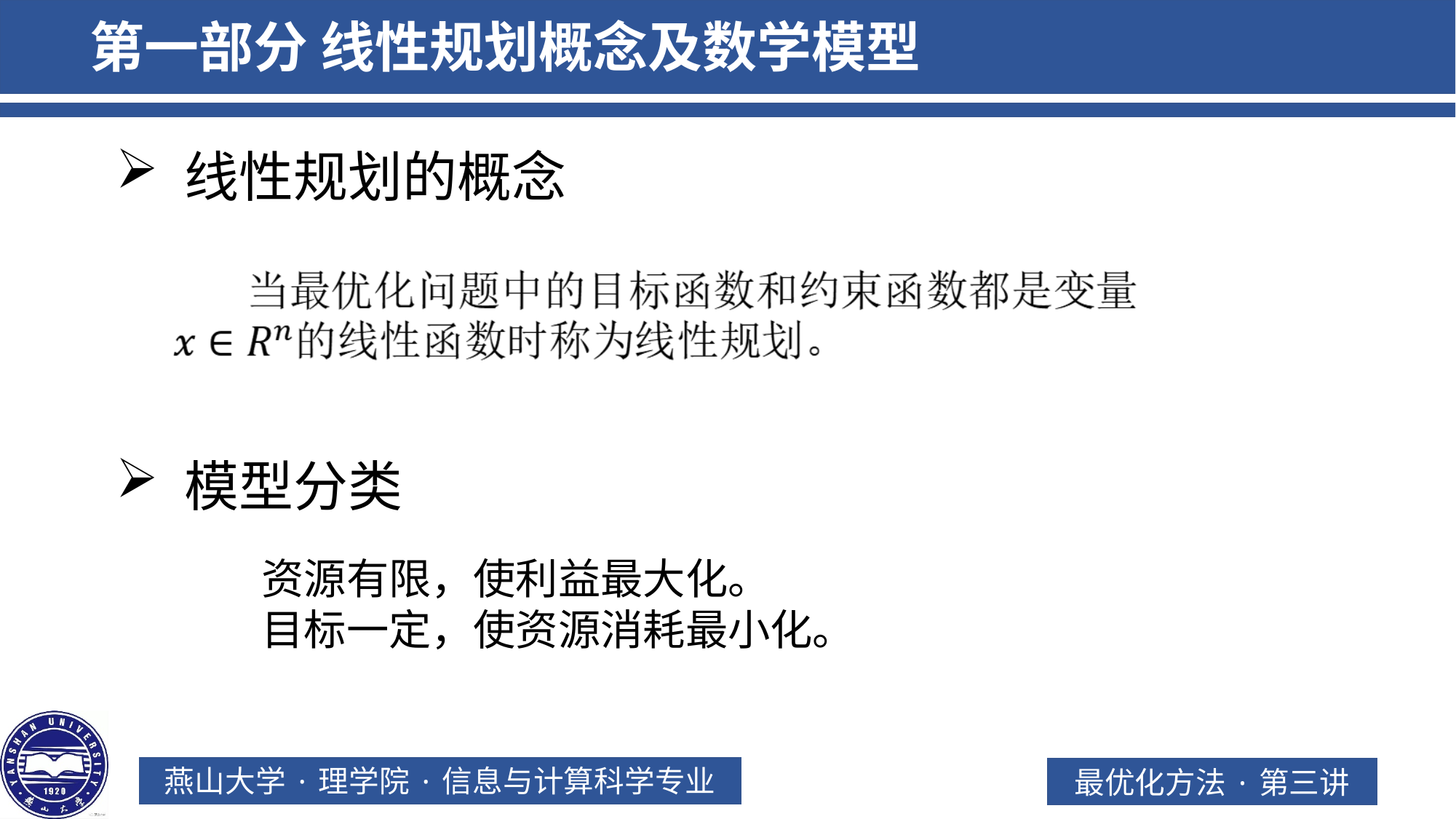

第一部分 线性规划概念及数学模型
线性规划的概念

模型分类
资源有限，使利益最大化。
目标一定，使资源消耗最小化。